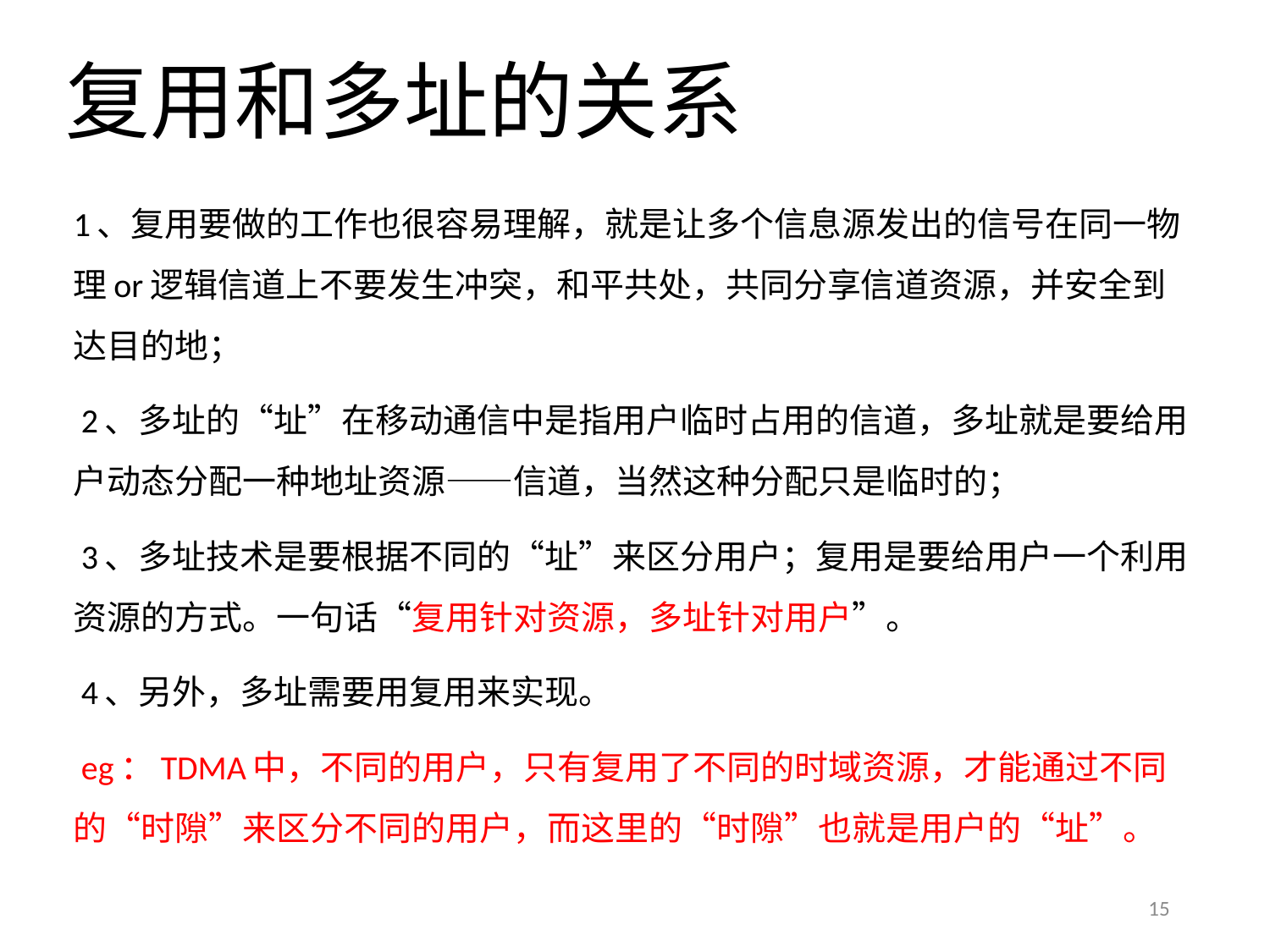

15
# 复用和多址的关系
1、复用要做的工作也很容易理解，就是让多个信息源发出的信号在同一物理or逻辑信道上不要发生冲突，和平共处，共同分享信道资源，并安全到达目的地；
 2、多址的“址”在移动通信中是指用户临时占用的信道，多址就是要给用户动态分配一种地址资源——信道，当然这种分配只是临时的；
 3、多址技术是要根据不同的“址”来区分用户；复用是要给用户一个利用资源的方式。一句话“复用针对资源，多址针对用户”。
 4、另外，多址需要用复用来实现。
 eg：TDMA中，不同的用户，只有复用了不同的时域资源，才能通过不同的“时隙”来区分不同的用户，而这里的“时隙”也就是用户的“址”。